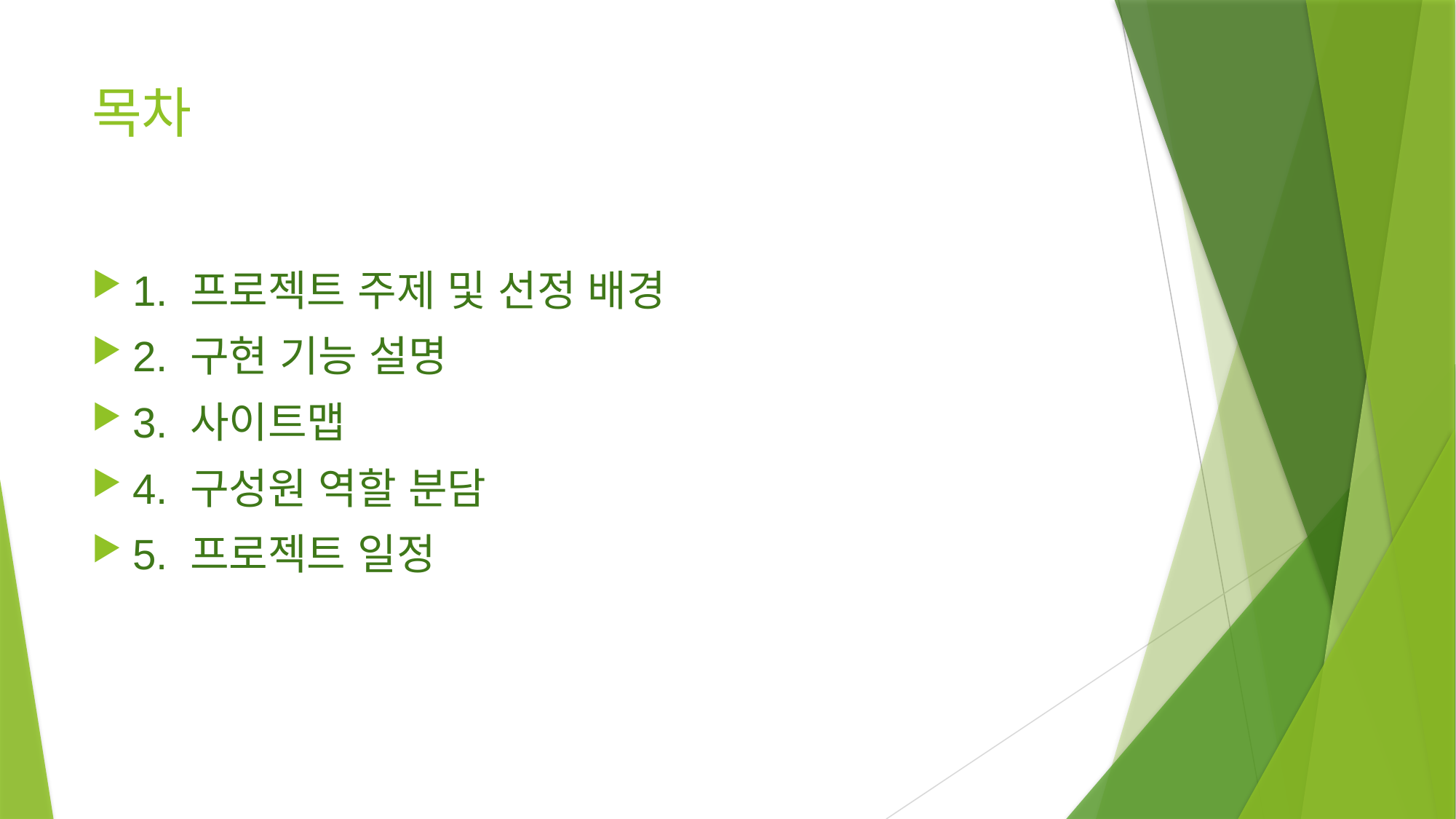

# 목차
1. 프로젝트 주제 및 선정 배경
2. 구현 기능 설명
3. 사이트맵
4. 구성원 역할 분담
5. 프로젝트 일정